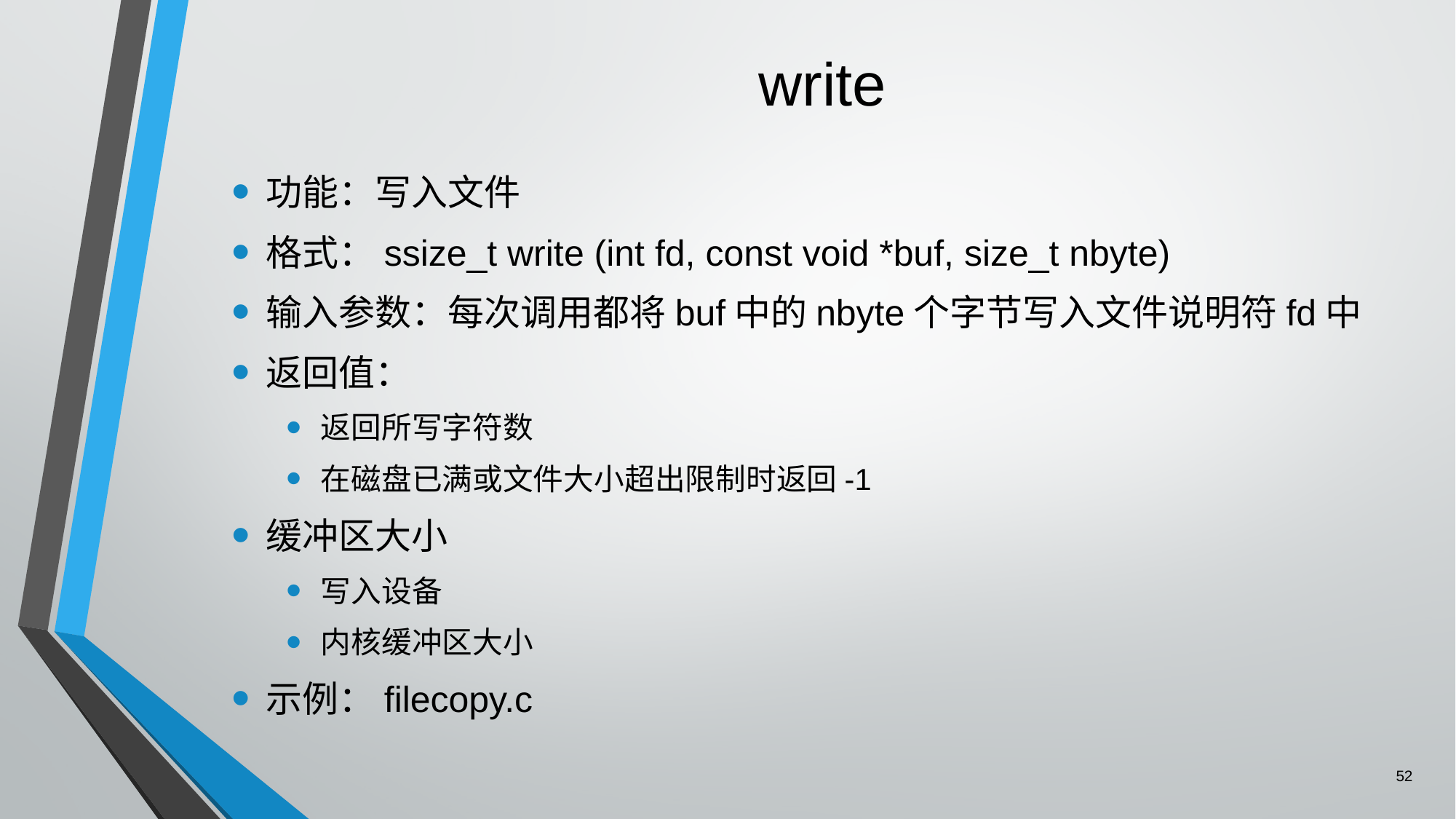

# write
功能：写入文件
格式：ssize_t write (int fd, const void *buf, size_t nbyte)
输入参数：每次调用都将buf中的nbyte个字节写入文件说明符fd中
返回值：
返回所写字符数
在磁盘已满或文件大小超出限制时返回-1
缓冲区大小
写入设备
内核缓冲区大小
示例：filecopy.c
52